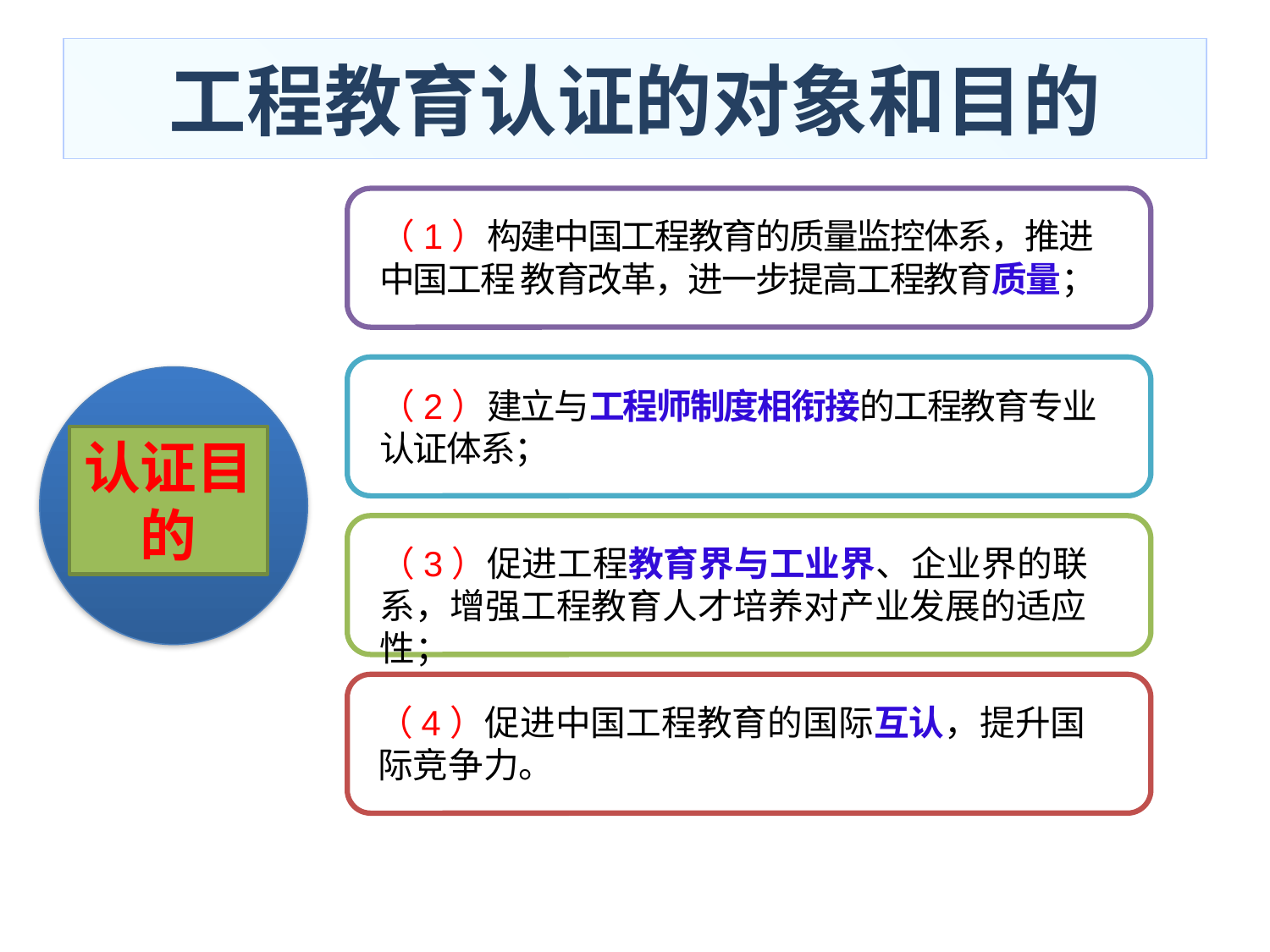

工程教育认证的对象和目的

（1）构建中国工程教育的质量监控体系，推进中国工程 教育改革，进一步提高工程教育质量；

（2）建立与工程师制度相衔接的工程教育专业认证体系；
认证目的

（3）促进工程教育界与工业界、企业界的联系，增强工程教育人才培养对产业发展的适应性；

（4）促进中国工程教育的国际互认，提升国际竞争力。